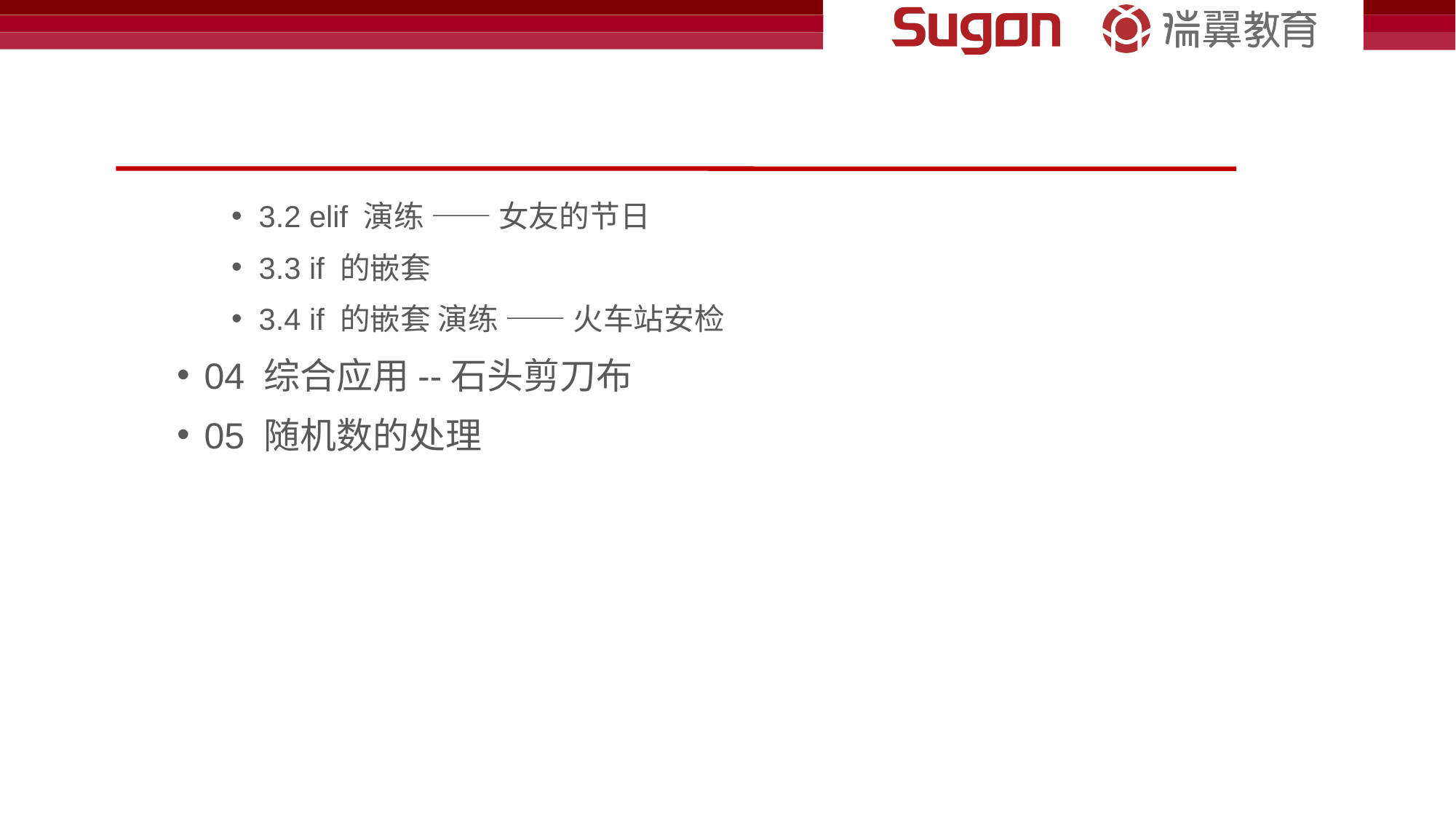

#
3.2 elif 演练 —— 女友的节日
3.3 if 的嵌套
3.4 if 的嵌套 演练 —— 火车站安检
04 综合应用--石头剪刀布
05 随机数的处理